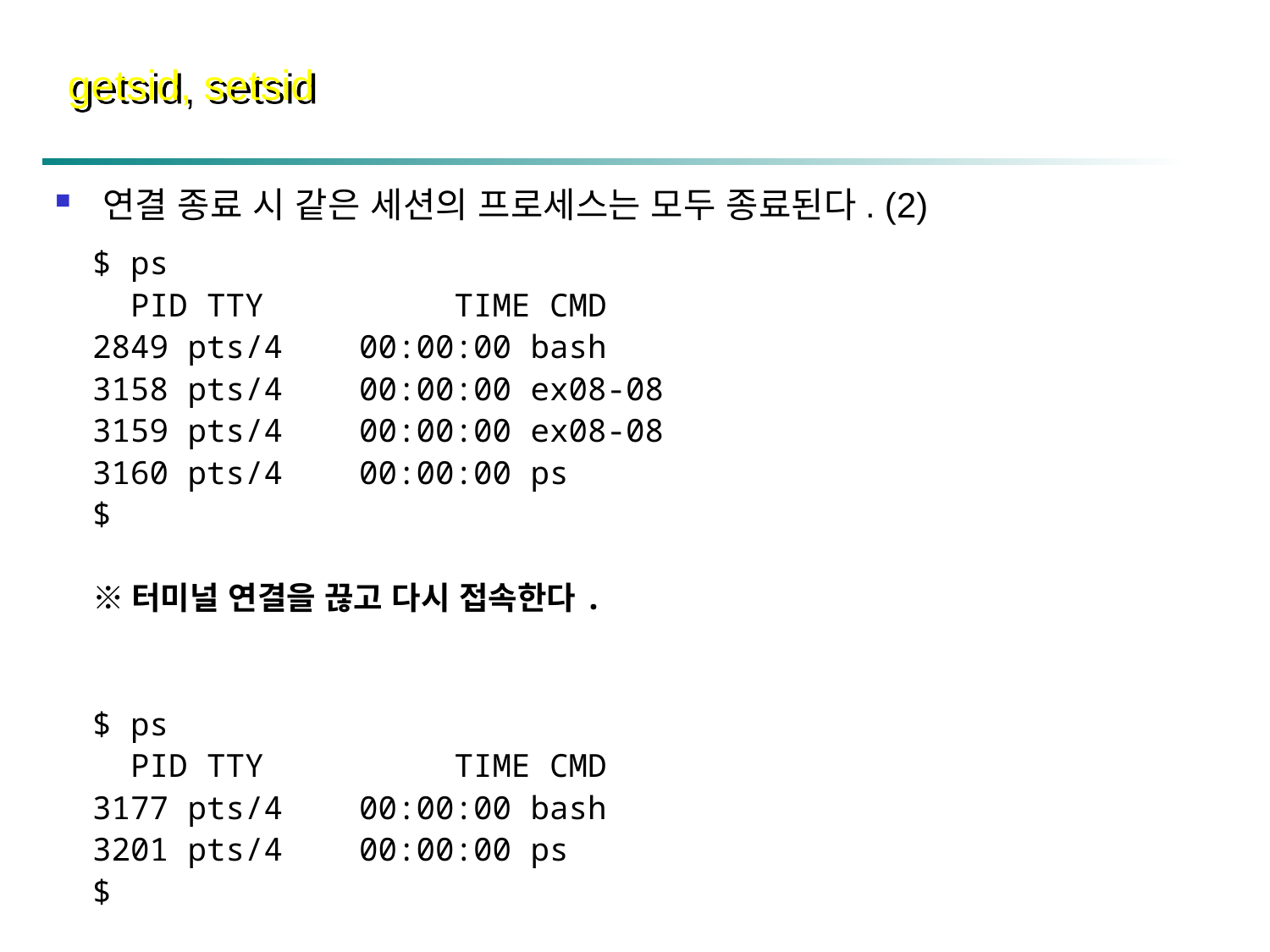

getsid, setsid
연결 종료 시 같은 세션의 프로세스는 모두 종료된다. (2)
$ ps
  PID TTY          TIME CMD
2849 pts/4    00:00:00 bash
3158 pts/4    00:00:00 ex08-08
3159 pts/4    00:00:00 ex08-08
3160 pts/4    00:00:00 ps
$

※터미널 연결을 끊고 다시 접속한다.

$ ps
  PID TTY          TIME CMD
3177 pts/4    00:00:00 bash
3201 pts/4    00:00:00 ps
$